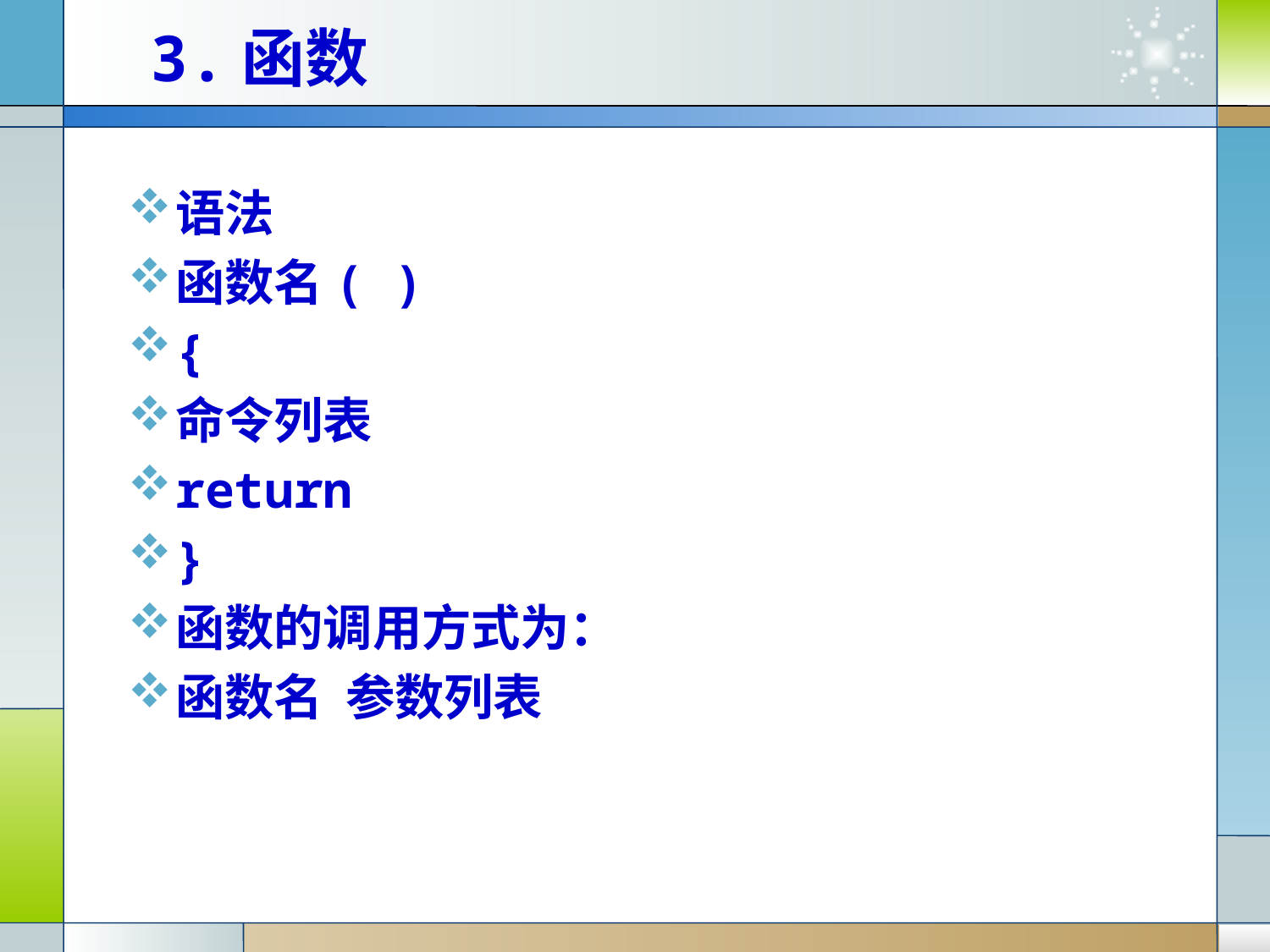

# 3.函数
语法
函数名( )
{
命令列表
return
}
函数的调用方式为：
函数名  参数列表